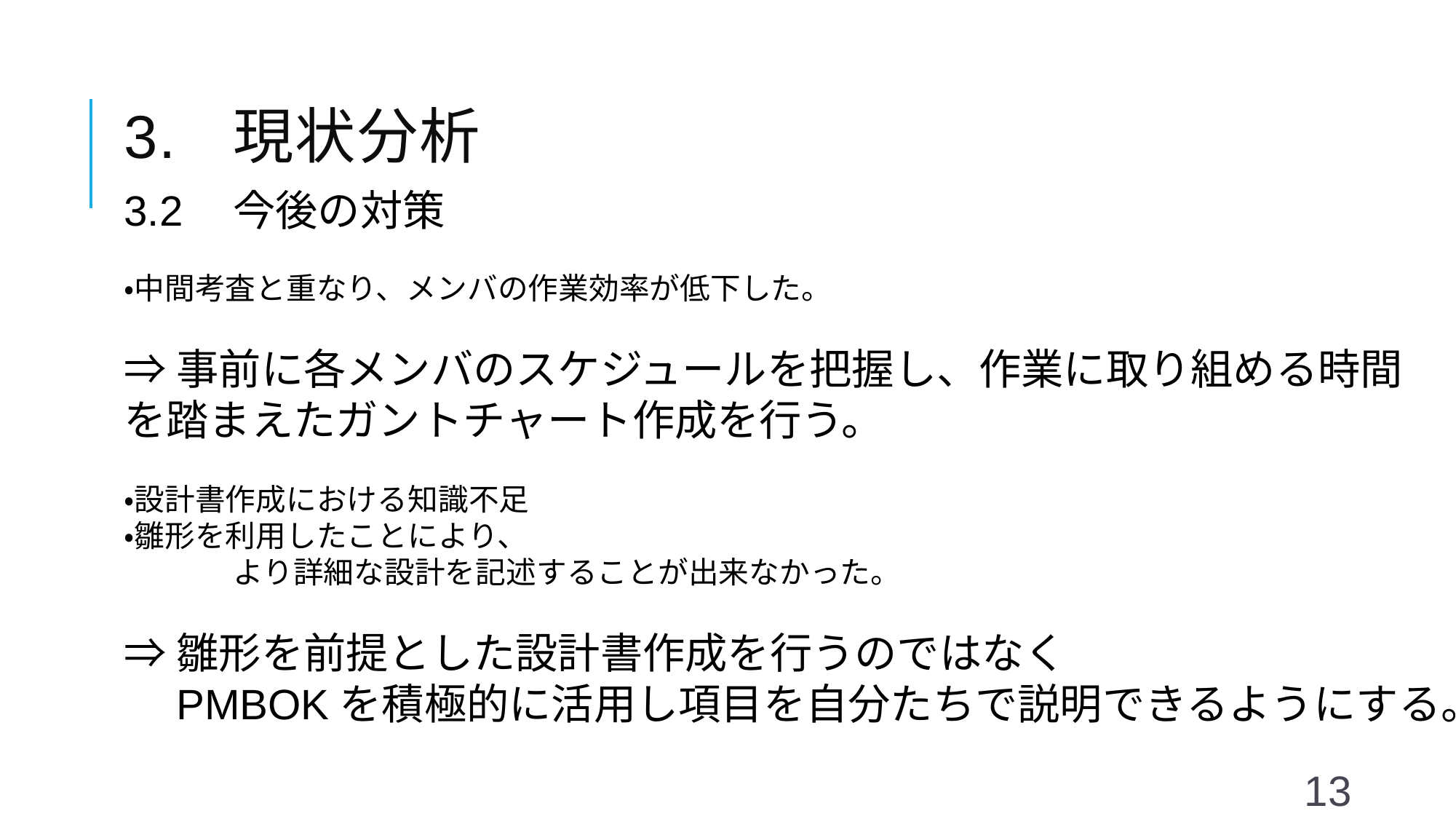

3.	現状分析
3.2	今後の対策
・中間考査と重なり、メンバの作業効率が低下した。

⇒事前に各メンバのスケジュールを把握し、作業に取り組める時間を踏まえたガントチャート作成を行う。

・設計書作成における知識不足
・雛形を利用したことにより、
	より詳細な設計を記述することが出来なかった。

⇒雛形を前提とした設計書作成を行うのではなく
　PMBOKを積極的に活用し項目を自分たちで説明できるようにする。

13